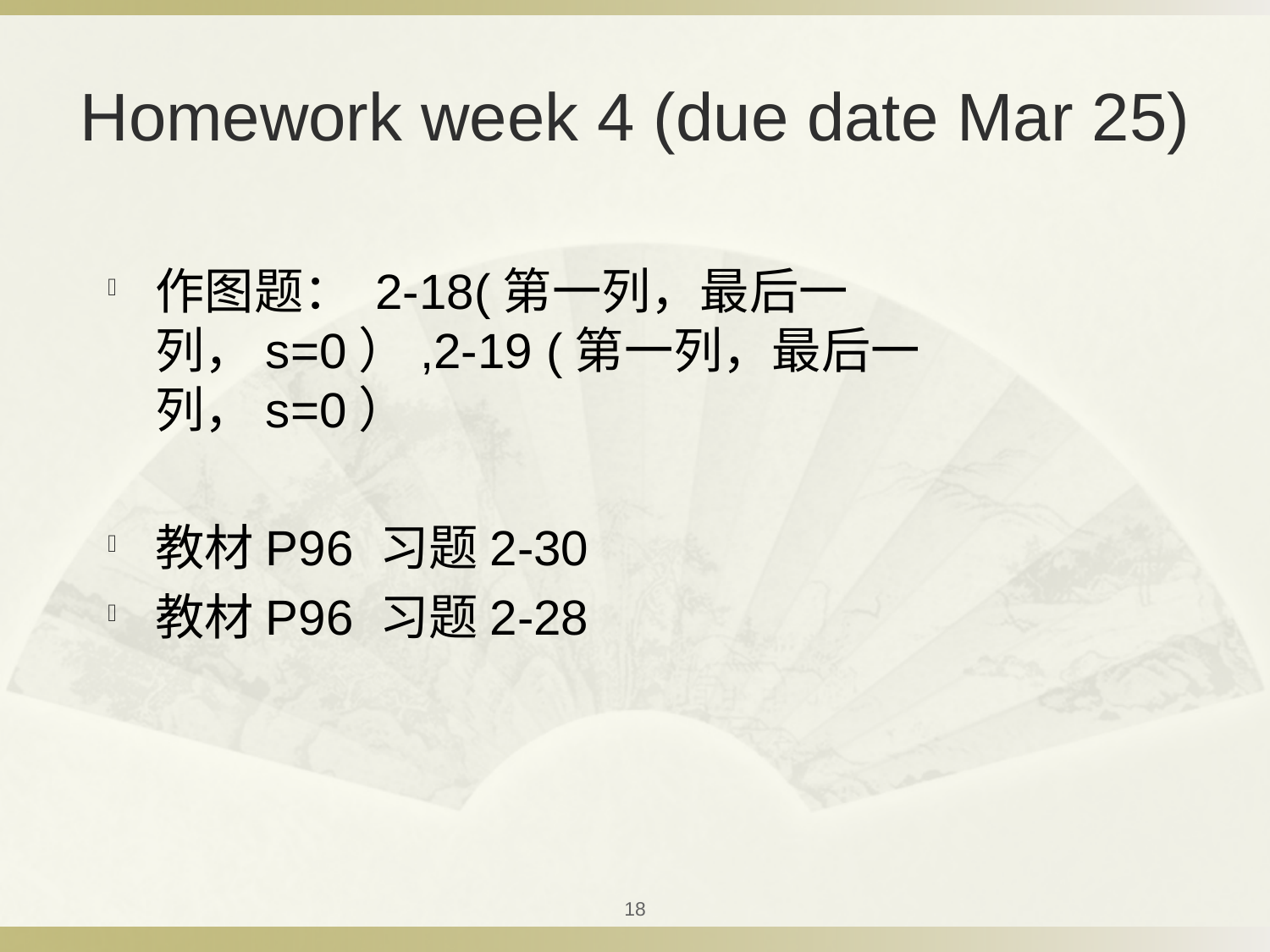

# Homework week 4 (due date Mar 25)
作图题： 2-18(第一列，最后一列，s=0）,2-19 (第一列，最后一列，s=0）

教材P96 习题2-30
教材P96 习题2-28

18